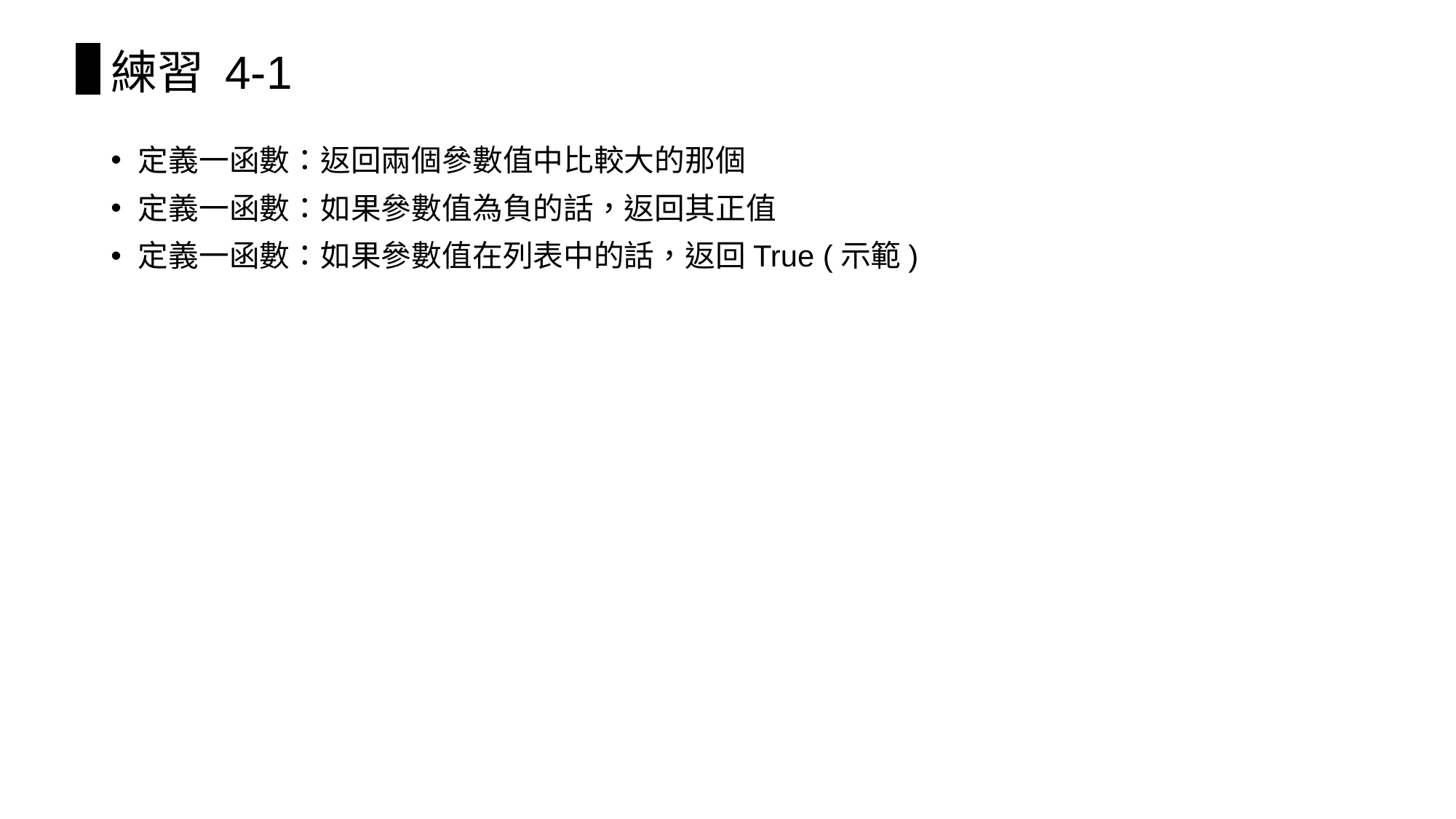

# 練習 4-1
定義一函數：返回兩個參數值中比較大的那個
定義一函數：如果參數值為負的話，返回其正值
定義一函數：如果參數值在列表中的話，返回True (示範)